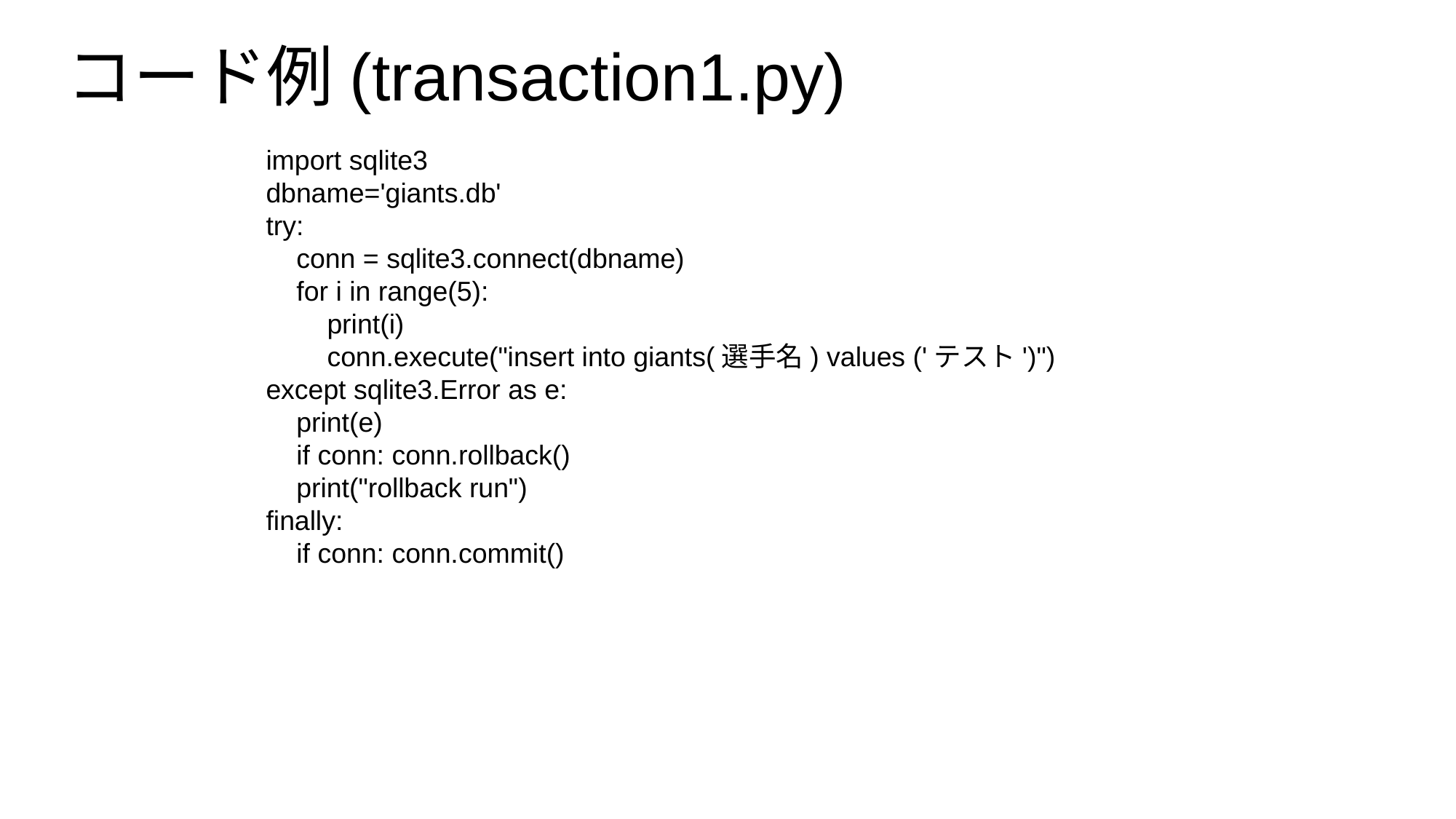

# コード例(transaction1.py)
import sqlite3
dbname='giants.db'
try:
    conn = sqlite3.connect(dbname)
    for i in range(5):
        print(i)
        conn.execute("insert into giants(選手名) values ('テスト')")
except sqlite3.Error as e:
    print(e)
    if conn: conn.rollback()
    print("rollback run")
finally:
    if conn: conn.commit()